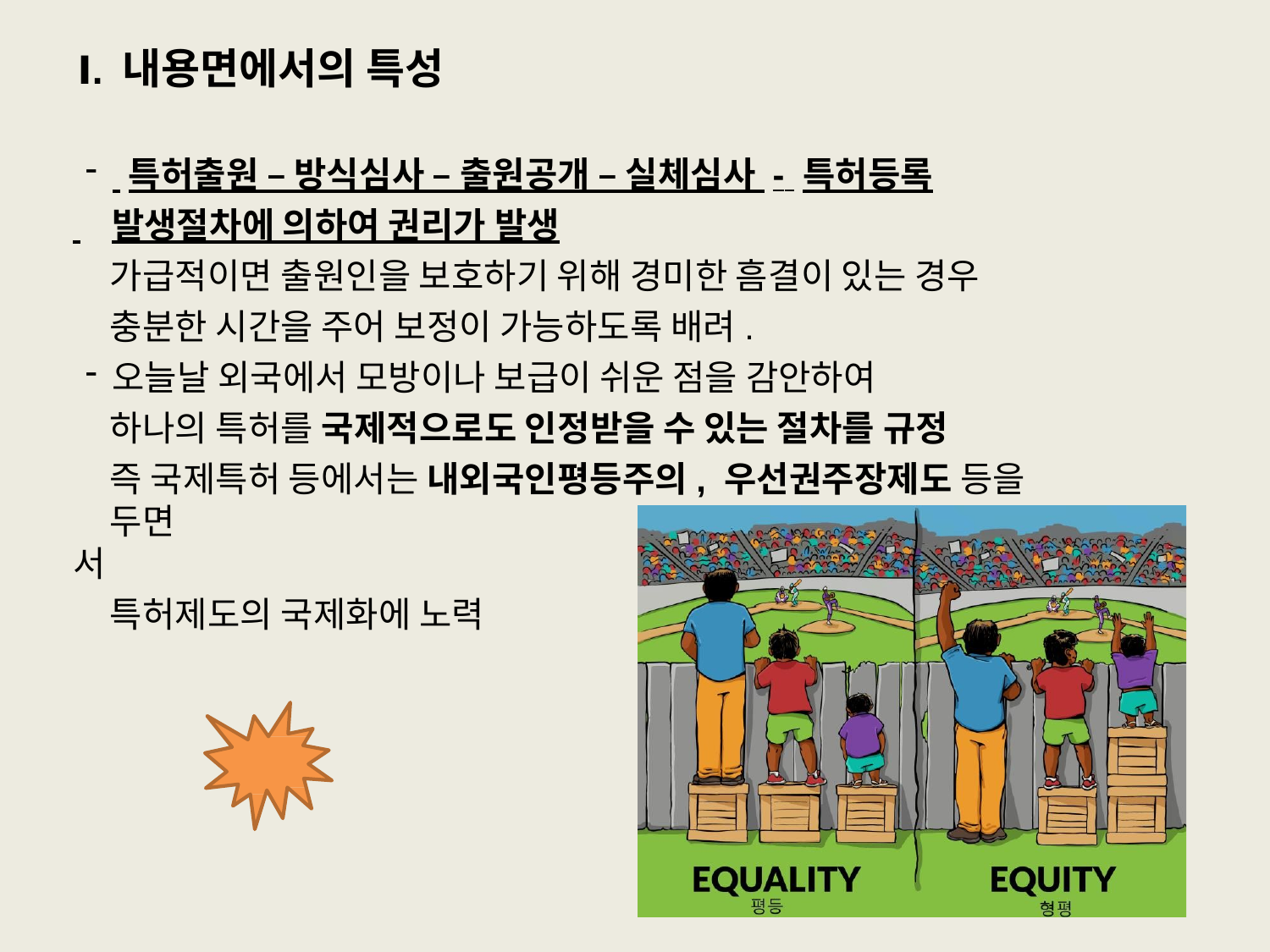

# Ⅰ. 내용면에서의 특성
 특허출원 – 방식심사 – 출원공개 – 실체심사 - 특허등록
 	발생절차에 의하여 권리가 발생
가급적이면 출원인을 보호하기 위해 경미한 흠결이 있는 경우  충분한 시간을 주어 보정이 가능하도록 배려.
오늘날 외국에서 모방이나 보급이 쉬운 점을 감안하여
하나의 특허를 국제적으로도 인정받을 수 있는 절차를 규정
즉 국제특허 등에서는 내외국인평등주의, 우선권주장제도 등을 두면
서
특허제도의 국제화에 노력